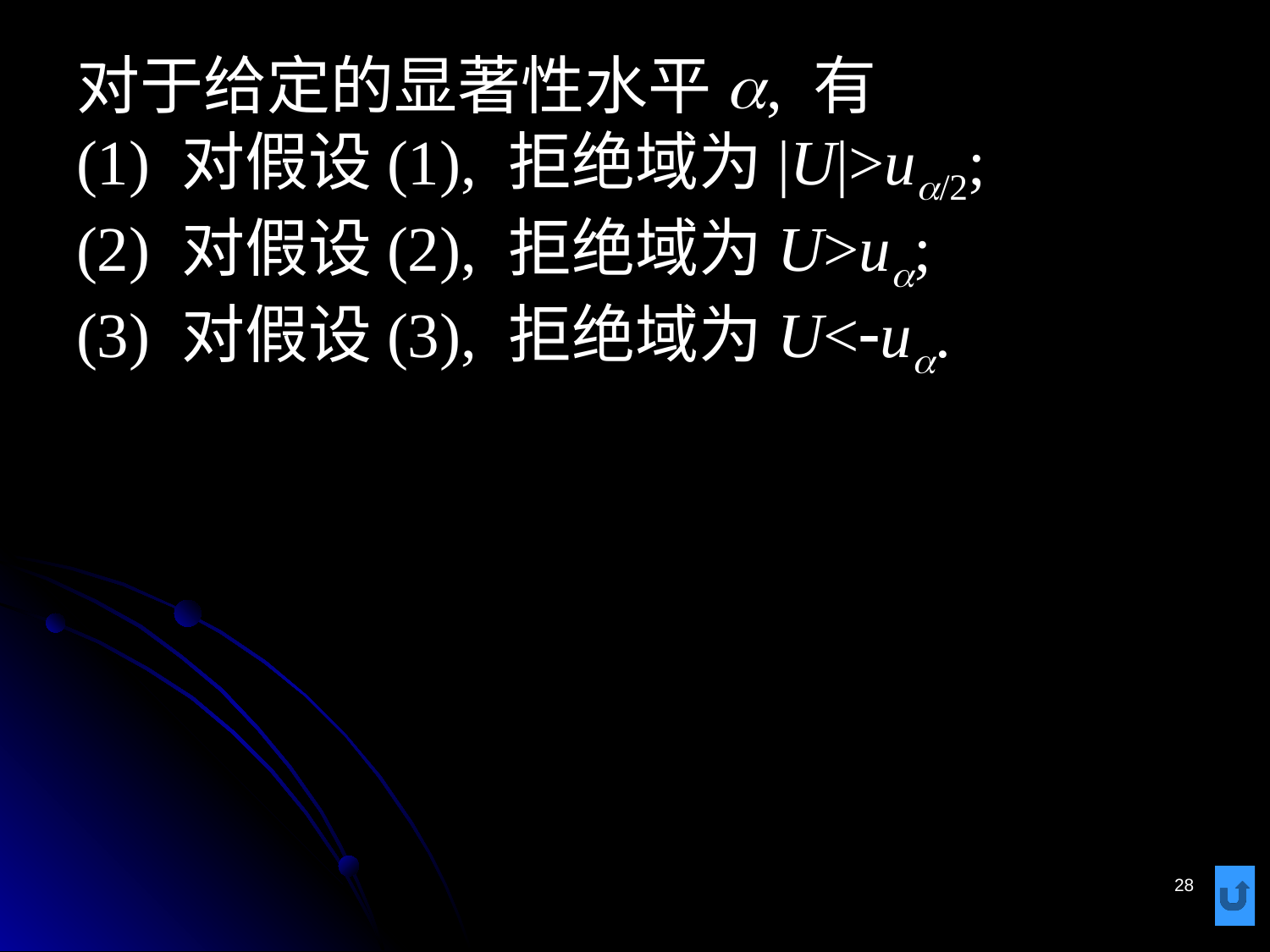

# 对于给定的显著性水平α, 有 (1) 对假设(1), 拒绝域为|U|>uα/2; (2) 对假设(2), 拒绝域为U>uα; (3) 对假设(3), 拒绝域为U<−uα.
28